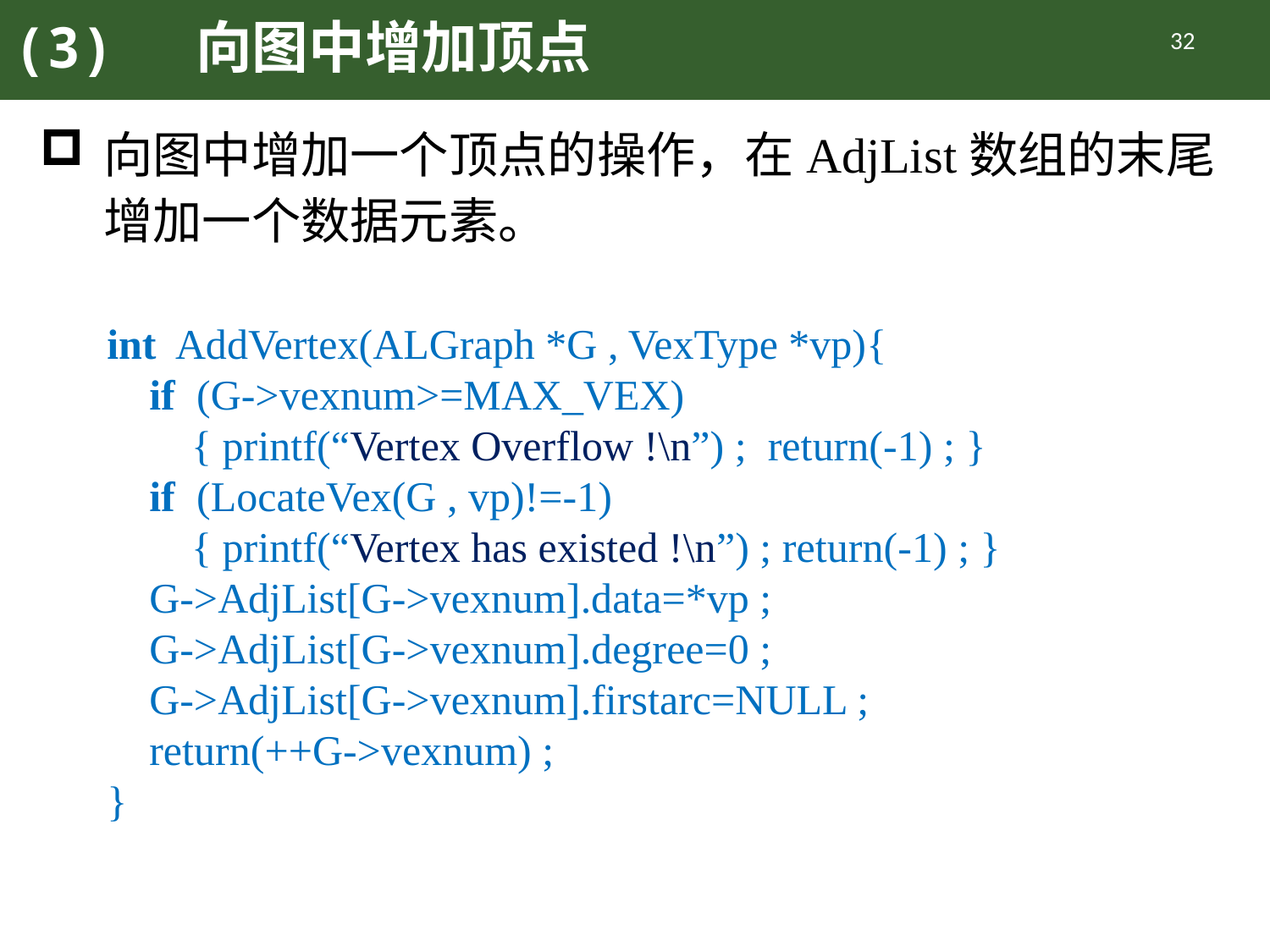

# (3)  向图中增加顶点
32
向图中增加一个顶点的操作，在AdjList数组的末尾增加一个数据元素。

int  AddVertex(ALGraph *G , VexType *vp){
    if  (G->vexnum>=MAX_VEX)
        { printf(“Vertex Overflow !\n”) ;  return(-1) ; }
    if  (LocateVex(G , vp)!=-1)
        { printf(“Vertex has existed !\n”) ; return(-1) ; }
    G->AdjList[G->vexnum].data=*vp ;
    G->AdjList[G->vexnum].degree=0 ;
    G->AdjList[G->vexnum].firstarc=NULL ;
    return(++G->vexnum) ;
}